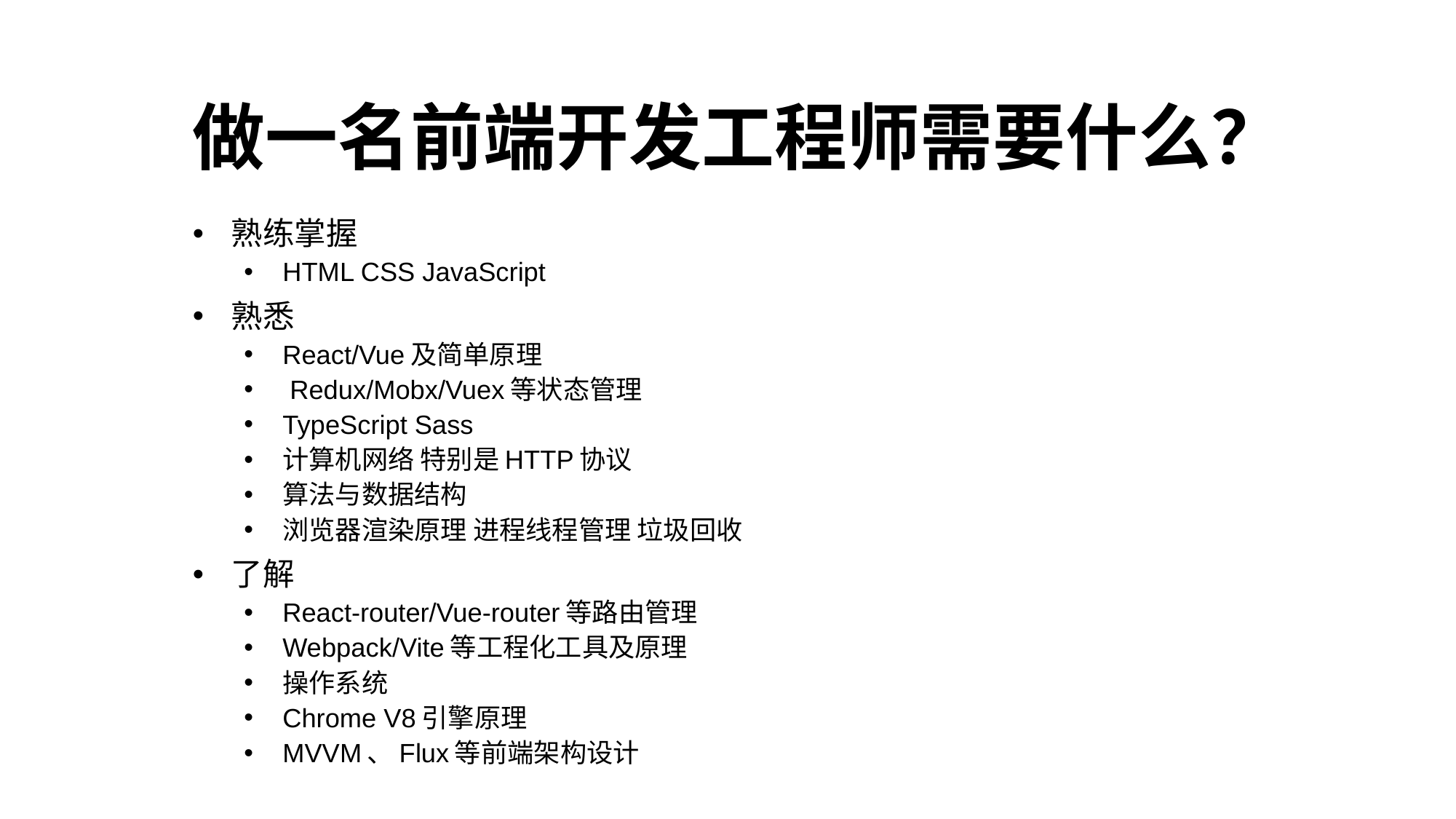

# 做一名前端开发工程师需要什么？
熟练掌握
HTML CSS JavaScript
熟悉
React/Vue及简单原理
 Redux/Mobx/Vuex等状态管理
TypeScript Sass
计算机网络 特别是HTTP协议
算法与数据结构
浏览器渲染原理 进程线程管理 垃圾回收
了解
React-router/Vue-router等路由管理
Webpack/Vite等工程化工具及原理
操作系统
Chrome V8引擎原理
MVVM、Flux等前端架构设计